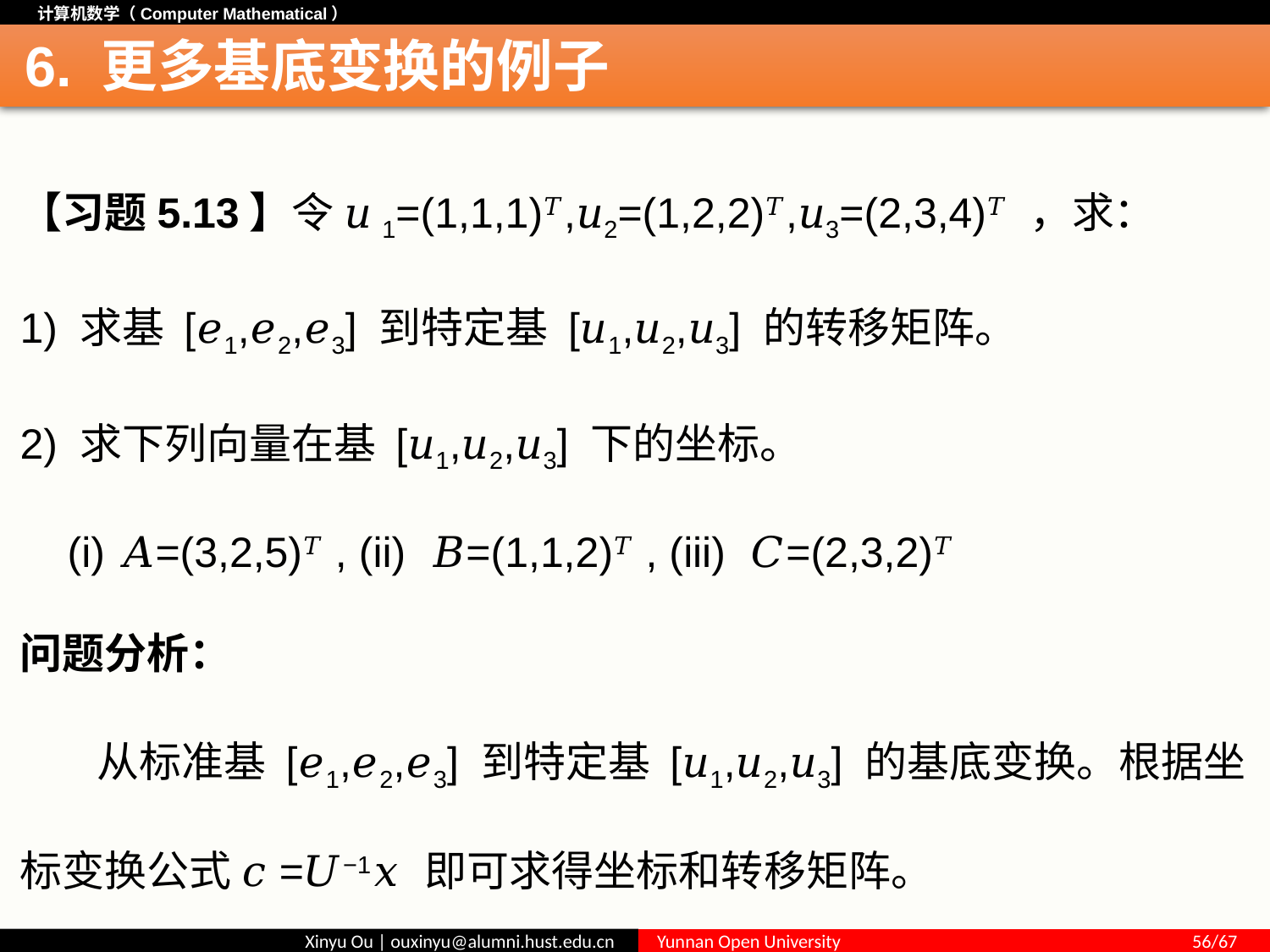

# 6. 更多基底变换的例子
【习题5.13】令 𝑢1=(1,1,1)𝑇,𝑢2=(1,2,2)𝑇,𝑢3=(2,3,4)𝑇 ，求：
1) 求基 [𝑒1,𝑒2,𝑒3] 到特定基 [𝑢1,𝑢2,𝑢3] 的转移矩阵。
2) 求下列向量在基 [𝑢1,𝑢2,𝑢3] 下的坐标。
    (i) 𝐴=(3,2,5)𝑇 , (ii)  𝐵=(1,1,2)𝑇 , (iii)  𝐶=(2,3,2)𝑇
问题分析：
       从标准基 [𝑒1,𝑒2,𝑒3] 到特定基 [𝑢1,𝑢2,𝑢3] 的基底变换。根据坐标变换公式 𝑐=𝑈−1𝑥 即可求得坐标和转移矩阵。